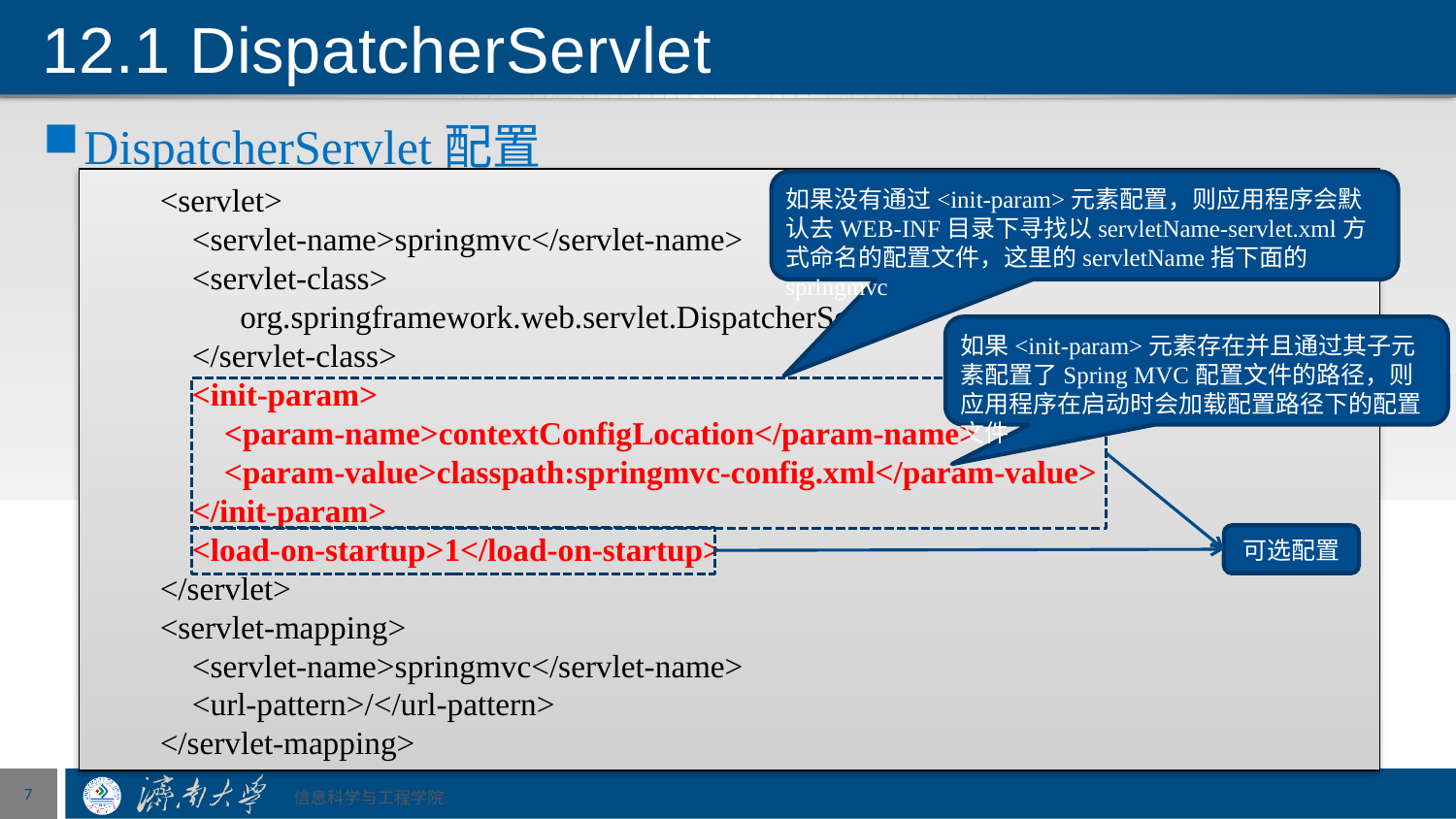

# 12.1 DispatcherServlet
DispatcherServlet配置

<servlet>
    <servlet-name>springmvc</servlet-name>
    <servlet-class>
          org.springframework.web.servlet.DispatcherServlet
    </servlet-class>
    <init-param>
        <param-name>contextConfigLocation</param-name>
        <param-value>classpath:springmvc-config.xml</param-value>
    </init-param>
    <load-on-startup>1</load-on-startup>
</servlet>
<servlet-mapping>
    <servlet-name>springmvc</servlet-name>
    <url-pattern>/</url-pattern>
</servlet-mapping>

如果没有通过<init-param>元素配置，则应用程序会默认去WEB-INF目录下寻找以servletName-servlet.xml方式命名的配置文件，这里的servletName指下面的springmvc

如果<init-param>元素存在并且通过其子元素配置了Spring MVC配置文件的路径，则应用程序在启动时会加载配置路径下的配置文件

可选配置